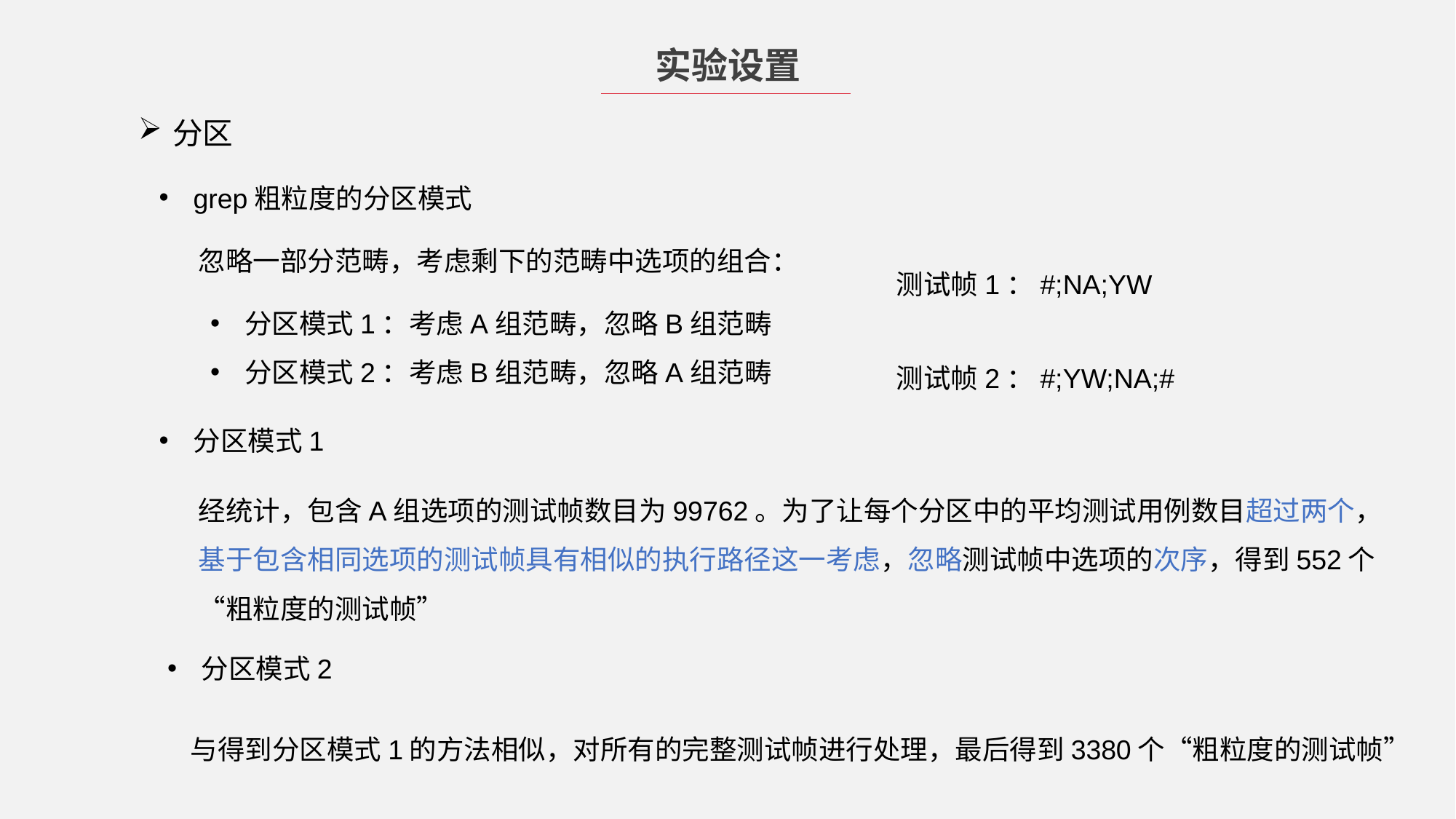

实验设置
分区
grep粗粒度的分区模式
忽略一部分范畴，考虑剩下的范畴中选项的组合：
测试帧1：#;NA;YW
分区模式1：考虑A组范畴，忽略B组范畴
分区模式2：考虑B组范畴，忽略A组范畴

测试帧2：#;YW;NA;#
分区模式1
经统计，包含A组选项的测试帧数目为99762。为了让每个分区中的平均测试用例数目超过两个，基于包含相同选项的测试帧具有相似的执⾏路径这一考虑，忽略测试帧中选项的次序，得到552个“粗粒度的测试帧”
分区模式2
与得到分区模式1的方法相似，对所有的完整测试帧进行处理，最后得到3380个“粗粒度的测试帧”